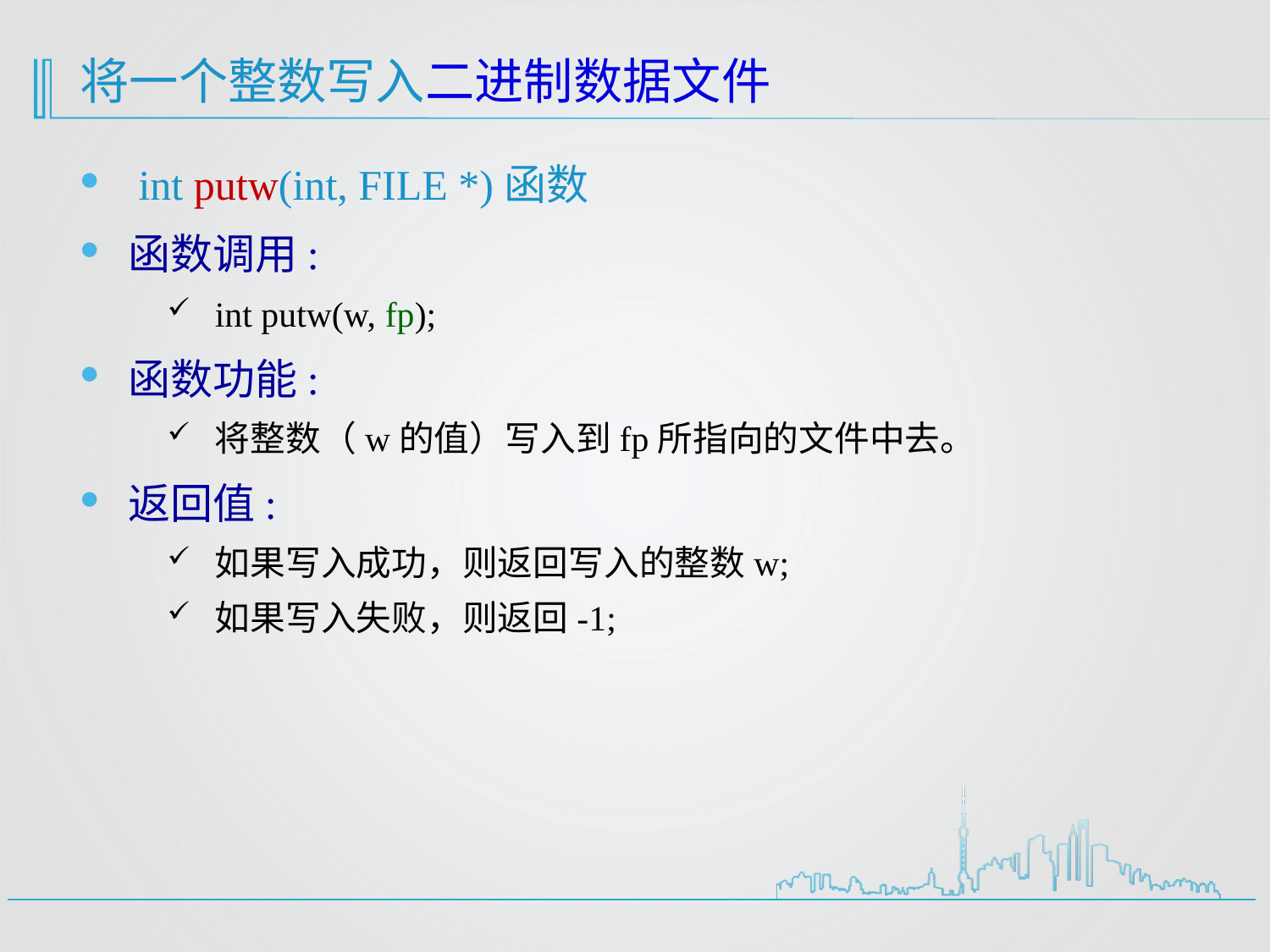

# 将一个整数写入二进制数据文件
 int putw(int, FILE *)函数
函数调用:
int putw(w, fp);
函数功能:
将整数（w的值）写入到fp所指向的文件中去。
返回值:
如果写入成功，则返回写入的整数w;
如果写入失败，则返回-1;